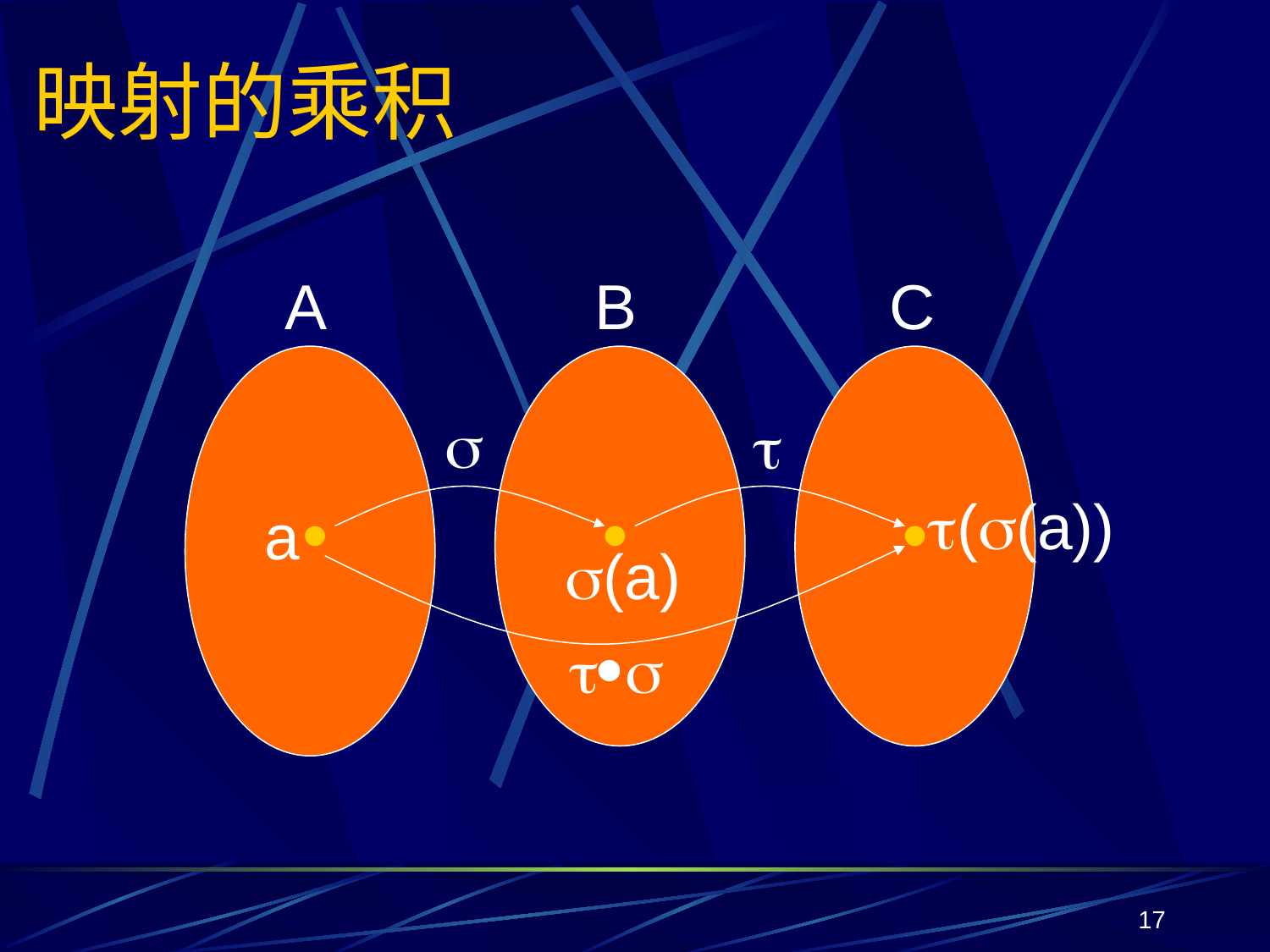

# 映射的乘积
A
B
C

σ
τ

τ(σ(a))
a

σ(a)

τ•σ
17